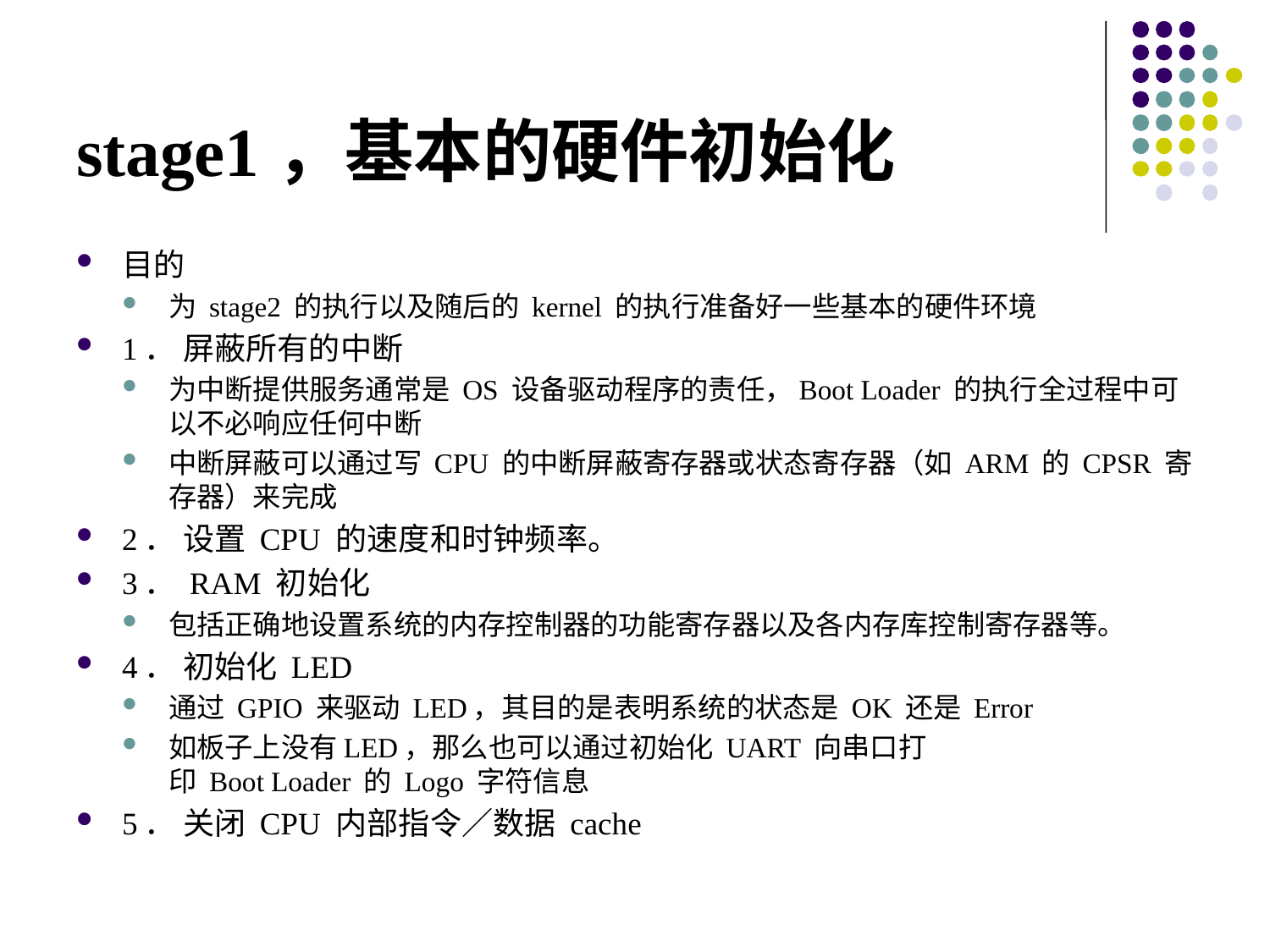

# stage1，基本的硬件初始化
目的
为 stage2 的执行以及随后的 kernel 的执行准备好一些基本的硬件环境
1． 屏蔽所有的中断
为中断提供服务通常是 OS 设备驱动程序的责任，Boot Loader 的执行全过程中可以不必响应任何中断
中断屏蔽可以通过写 CPU 的中断屏蔽寄存器或状态寄存器（如 ARM 的 CPSR 寄存器）来完成
2． 设置 CPU 的速度和时钟频率。
3． RAM 初始化
包括正确地设置系统的内存控制器的功能寄存器以及各内存库控制寄存器等。
4． 初始化 LED
通过 GPIO 来驱动 LED，其目的是表明系统的状态是 OK 还是 Error
如板子上没有LED，那么也可以通过初始化 UART 向串口打印 Boot Loader 的 Logo 字符信息
5． 关闭 CPU 内部指令／数据 cache